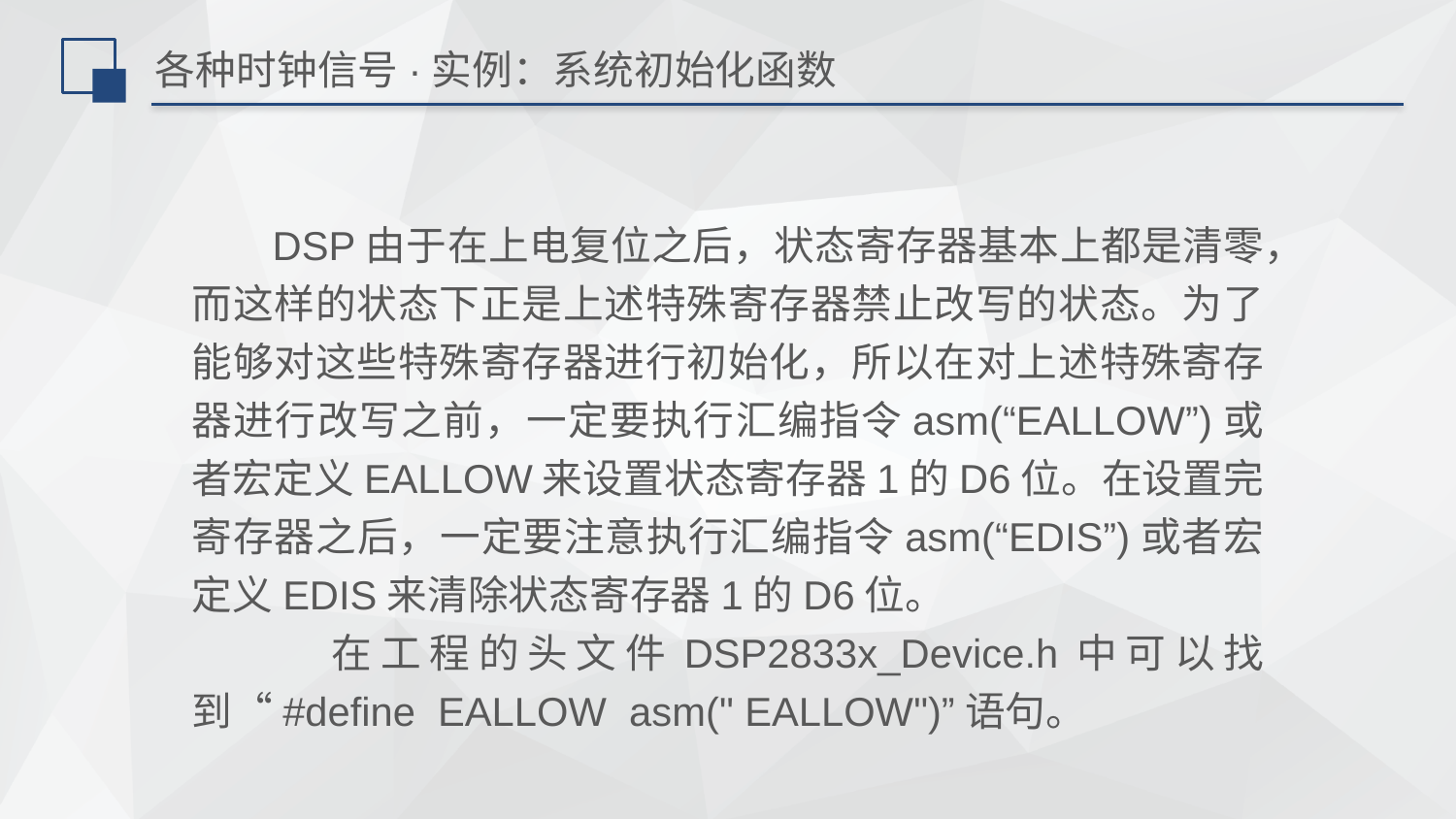

# 各种时钟信号·实例：系统初始化函数
       DSP由于在上电复位之后，状态寄存器基本上都是清零，而这样的状态下正是上述特殊寄存器禁止改写的状态。为了能够对这些特殊寄存器进行初始化，所以在对上述特殊寄存器进行改写之前，一定要执行汇编指令asm(“EALLOW”)或者宏定义EALLOW来设置状态寄存器1的D6位。在设置完寄存器之后，一定要注意执行汇编指令asm(“EDIS”)或者宏定义EDIS来清除状态寄存器1的D6位。
       在工程的头文件DSP2833x_Device.h中可以找到“#define  EALLOW  asm(" EALLOW")”语句。